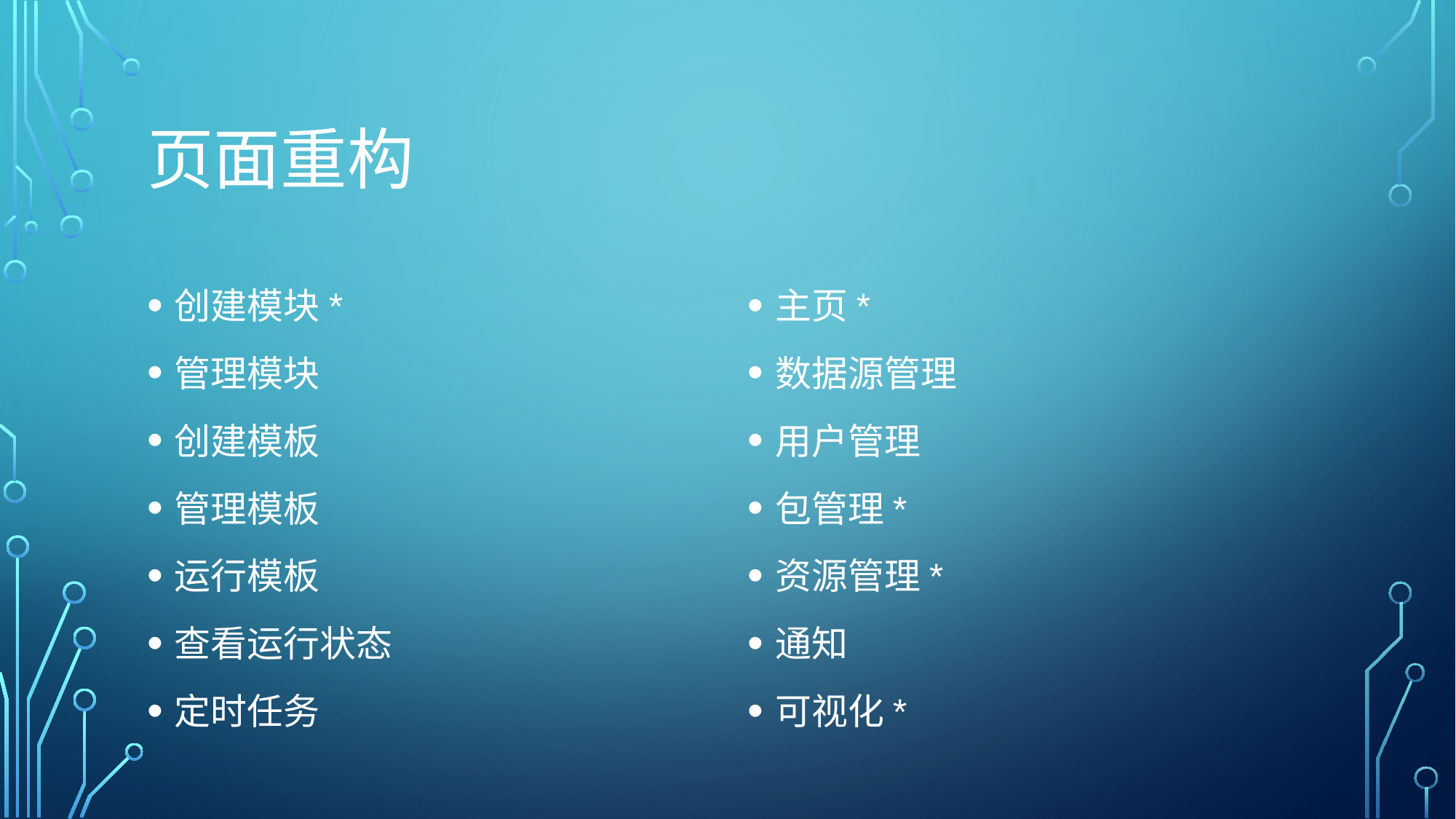

# 页面重构
创建模块*
管理模块
创建模板
管理模板
运行模板
查看运行状态
定时任务

主页*
数据源管理
用户管理
包管理*
资源管理*
通知
可视化*